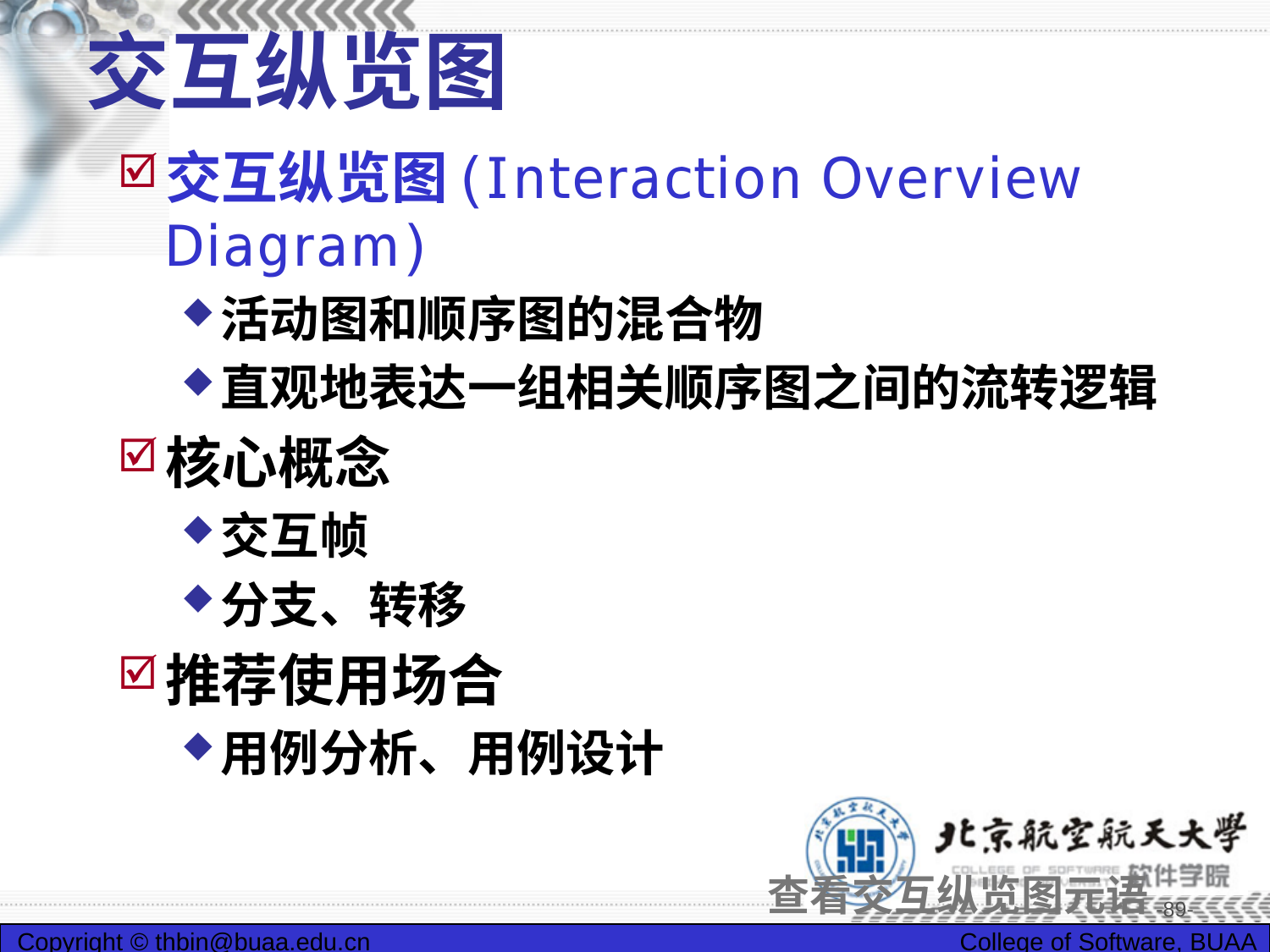

# 交互纵览图
交互纵览图(Interaction Overview Diagram)
活动图和顺序图的混合物
直观地表达一组相关顺序图之间的流转逻辑
核心概念
交互帧
分支、转移
推荐使用场合
用例分析、用例设计
查看交互纵览图元语
-89-